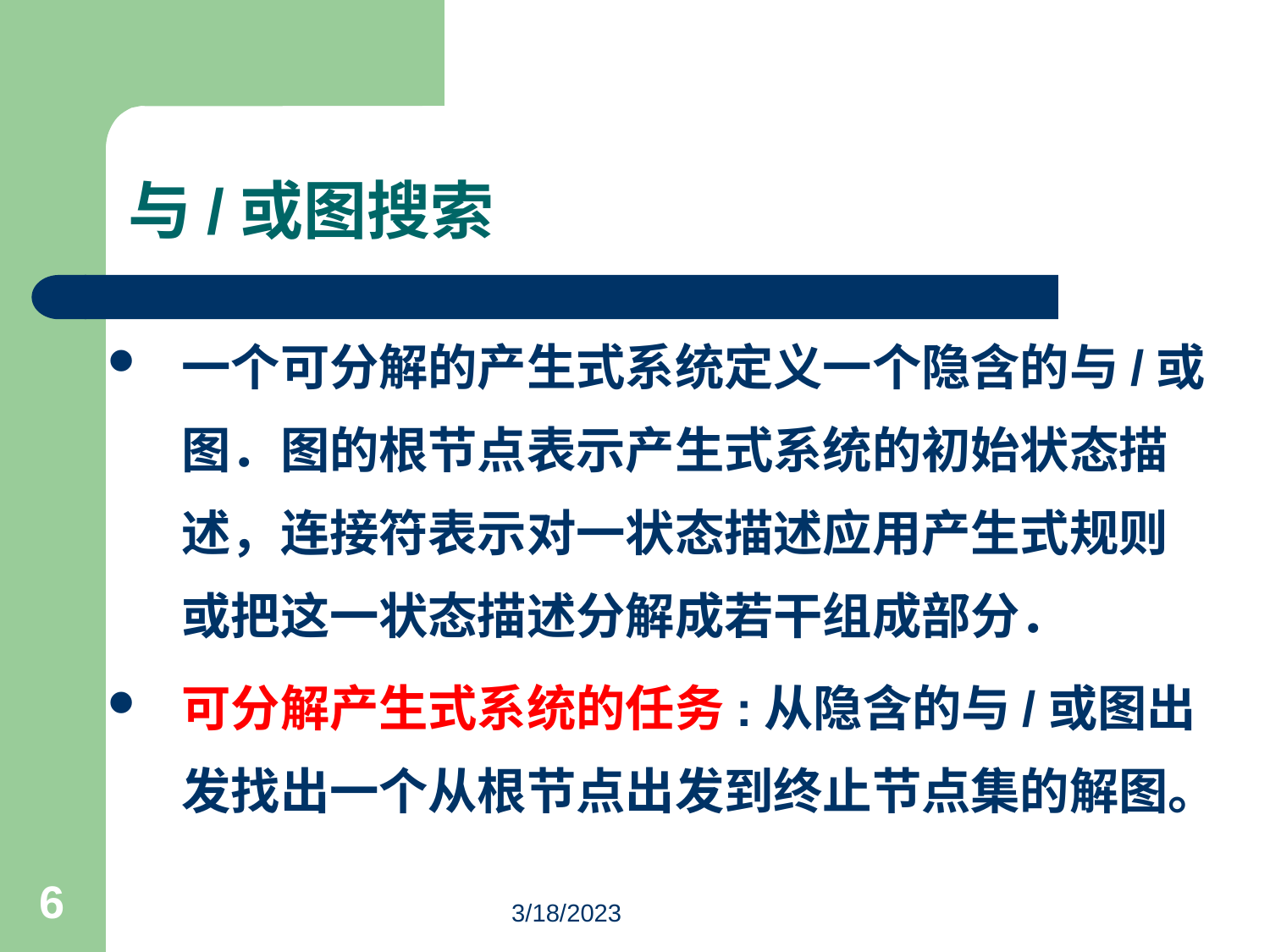

与/或图搜索
一个可分解的产生式系统定义一个隐含的与/或图．图的根节点表示产生式系统的初始状态描述，连接符表示对一状态描述应用产生式规则或把这一状态描述分解成若干组成部分．
可分解产生式系统的任务:从隐含的与/或图出发找出一个从根节点出发到终止节点集的解图。
6
3/18/2023